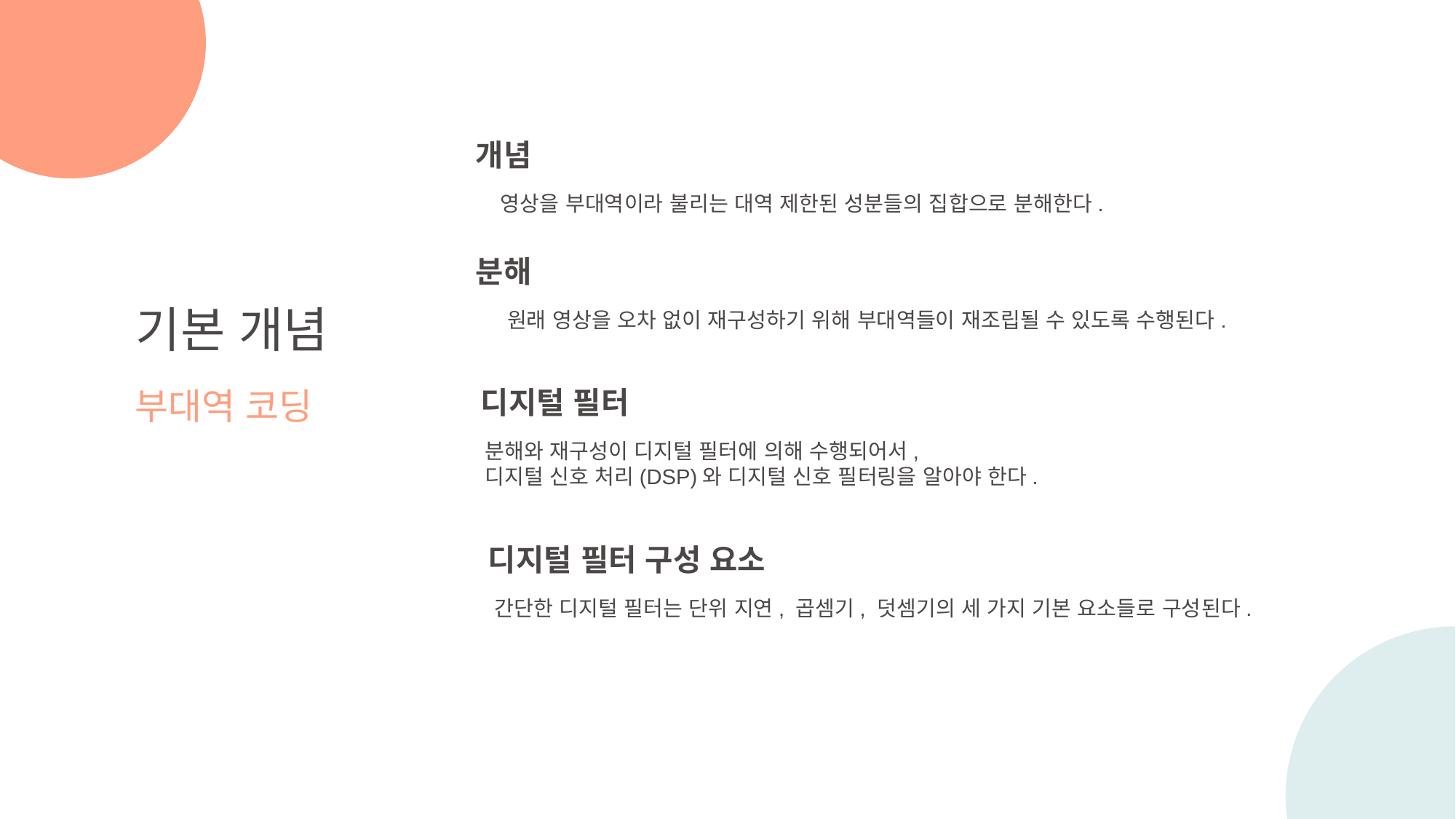

개념
영상을 부대역이라 불리는 대역 제한된 성분들의 집합으로 분해한다.
분해
원래 영상을 오차 없이 재구성하기 위해 부대역들이 재조립될 수 있도록 수행된다.
기본 개념
부대역 코딩
디지털 필터
분해와 재구성이 디지털 필터에 의해 수행되어서,
디지털 신호 처리(DSP)와 디지털 신호 필터링을 알아야 한다.
디지털 필터 구성 요소
간단한 디지털 필터는 단위 지연, 곱셈기, 덧셈기의 세 가지 기본 요소들로 구성된다.